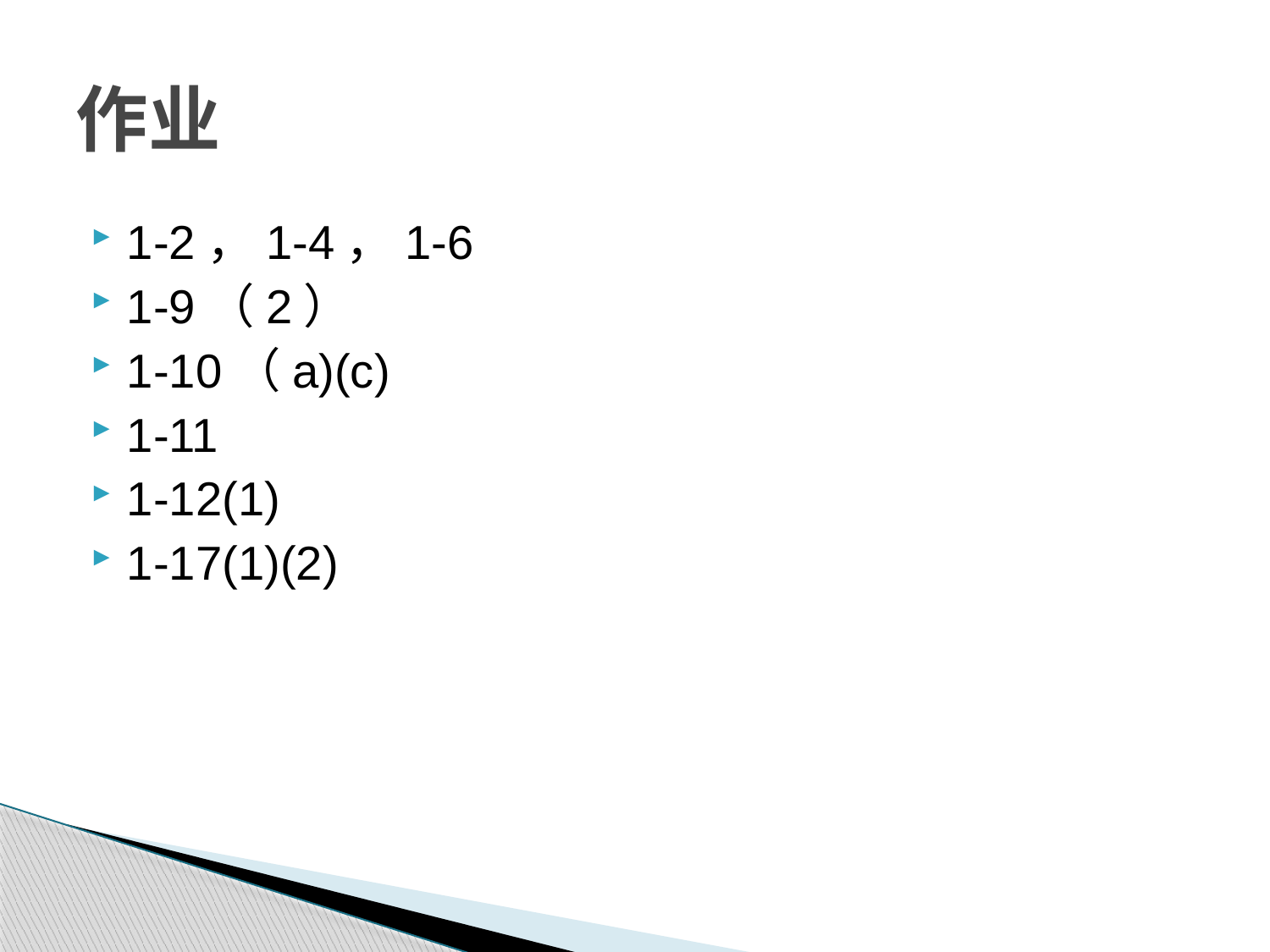

# 作业
1-2，1-4，1-6
1-9（2）
1-10（a)(c)
1-11
1-12(1)
1-17(1)(2)